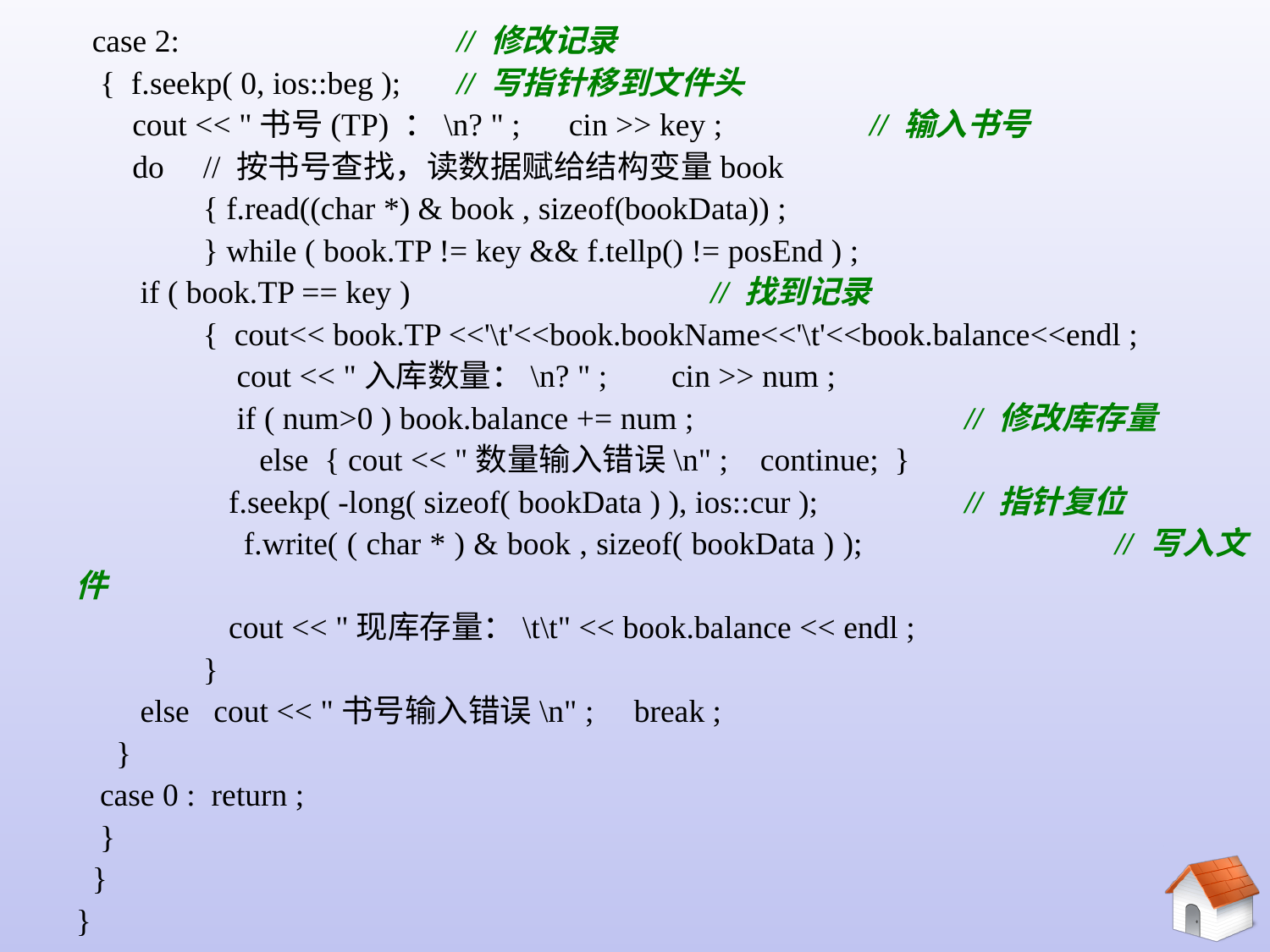

case 2:			// 修改记录
   {  f.seekp( 0, ios::beg );	// 写指针移到文件头
       cout << "书号(TP) ：\n? " ;      cin >> key ;	    // 输入书号
       do 	// 按书号查找，读数据赋给结构变量book
	{ f.read((char *) & book , sizeof(bookData)) ;
	} while ( book.TP != key && f.tellp() != posEnd ) ;
        if ( book.TP == key )			// 找到记录
	{  cout<< book.TP <<'\t'<<book.bookName<<'\t'<<book.balance<<endl ;
                    cout << "入库数量：\n? " ;        cin >> num ;
                    if ( num>0 ) book.balance += num ;			// 修改库存量
	       else  { cout << "数量输入错误\n" ;    continue;  }
                   f.seekp( -long( sizeof( bookData ) ), ios::cur );		// 指针复位
                   f.write( ( char * ) & book , sizeof( bookData ) );		// 写入文件
                   cout << "现库存量：\t\t" << book.balance << endl ;
	}
        else   cout << "书号输入错误\n" ;     break ;
     }
   case 0 :  return ;
   }
  }
}
# 10.5.4  二进制文件